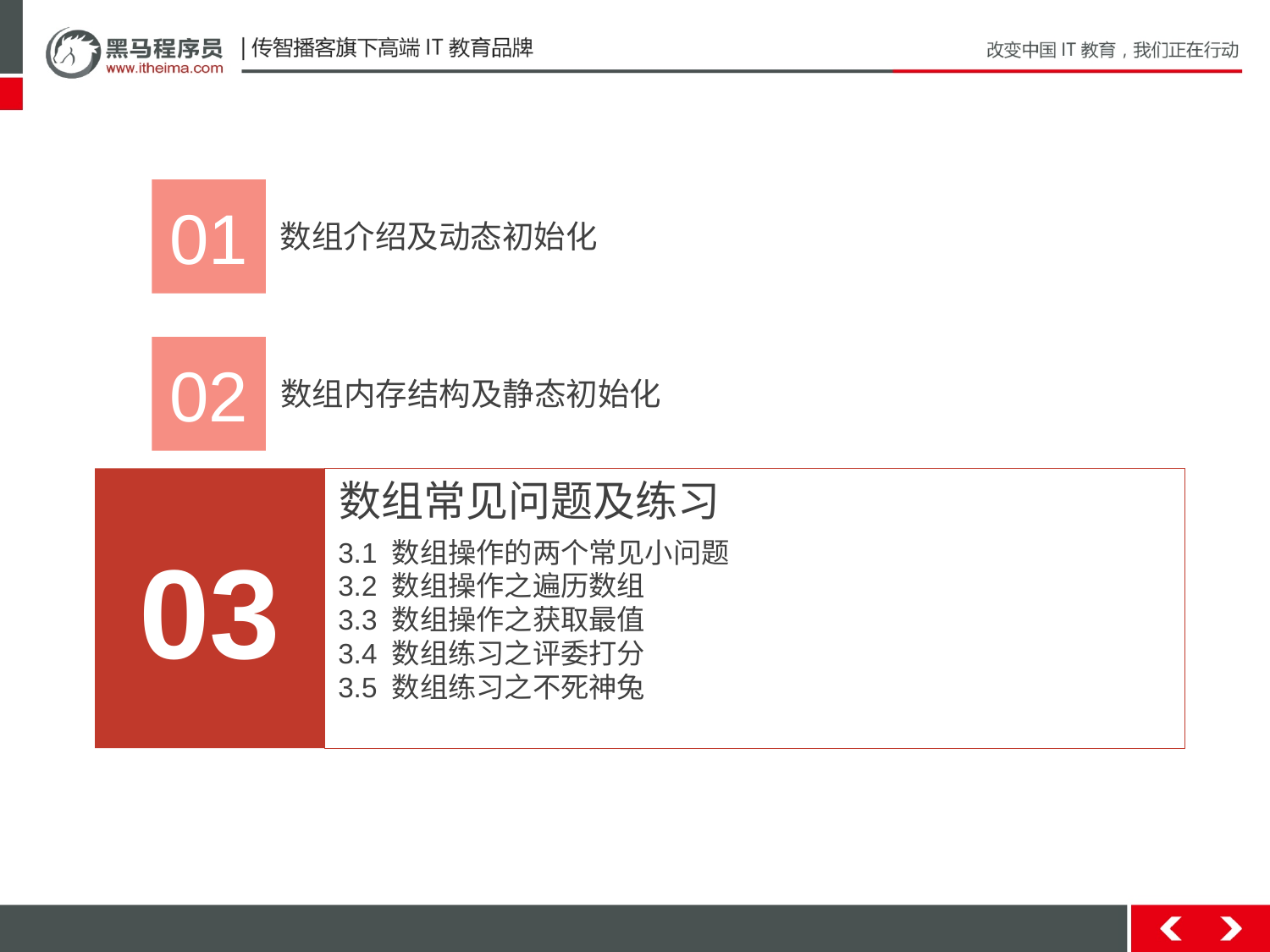

01
数组介绍及动态初始化

02
数组内存结构及静态初始化

03
数组常见问题及练习

3.1 数组操作的两个常见小问题
3.2 数组操作之遍历数组
3.3 数组操作之获取最值
3.4 数组练习之评委打分
3.5 数组练习之不死神兔